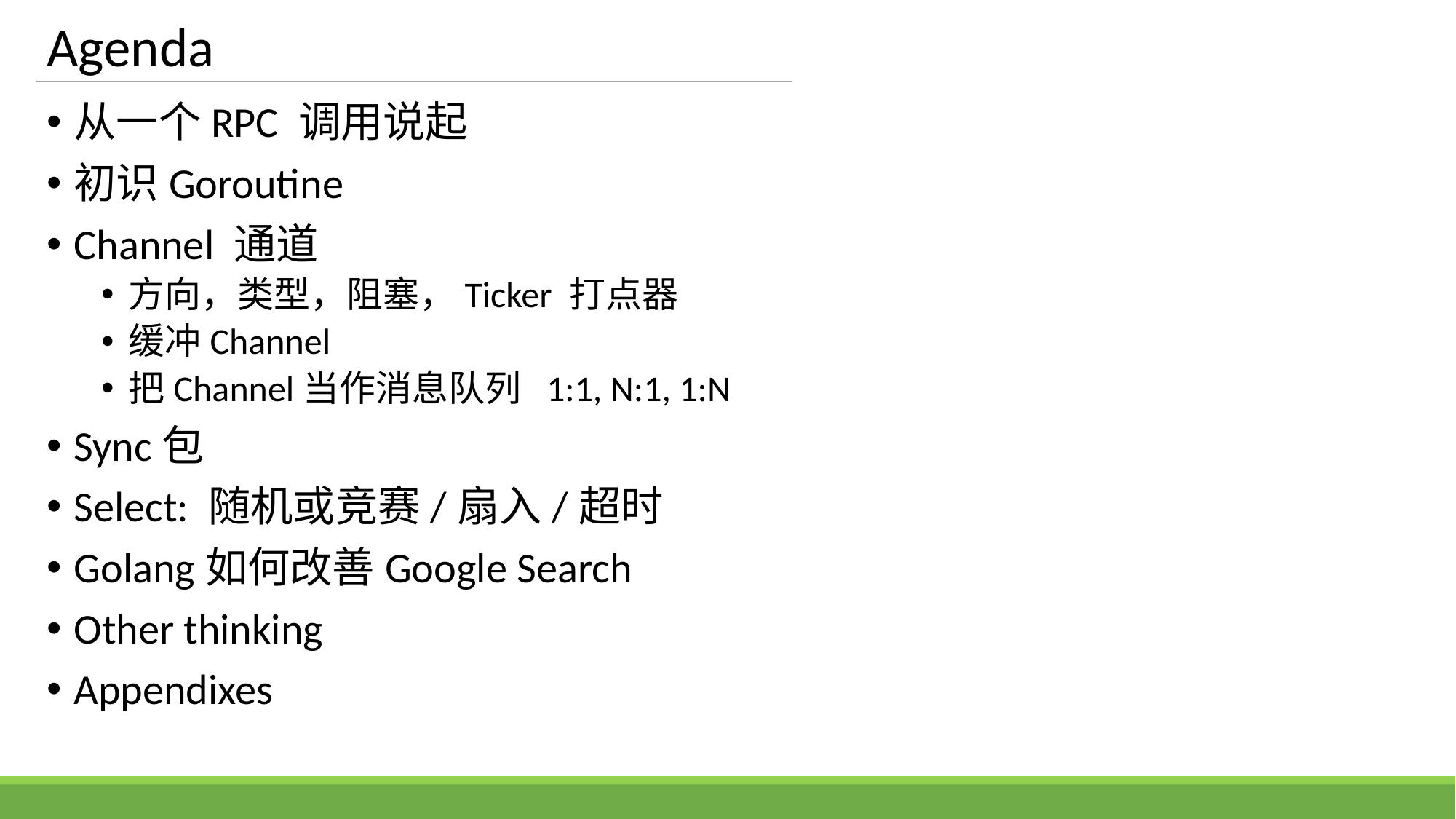

# Agenda
从一个RPC 调用说起
初识Goroutine
Channel 通道
方向，类型，阻塞，Ticker 打点器
缓冲Channel
把Channel当作消息队列  1:1, N:1, 1:N
Sync包
Select: 随机或竞赛/扇入/超时
Golang如何改善Google Search
Other thinking
Appendixes